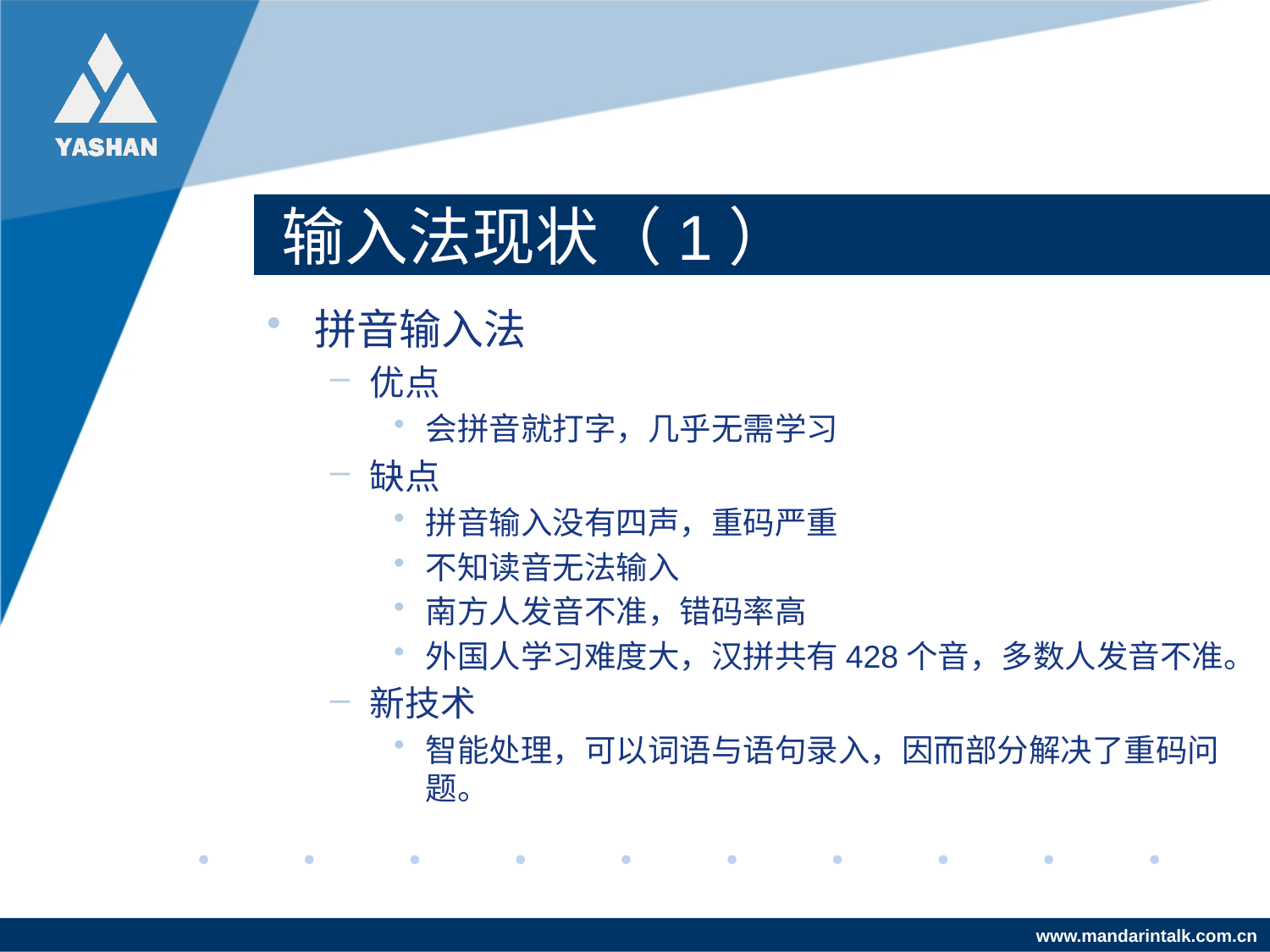

# 输入法现状（1）
拼音输入法
优点
会拼音就打字，几乎无需学习
缺点
拼音输入没有四声，重码严重
不知读音无法输入
南方人发音不准，错码率高
外国人学习难度大，汉拼共有428个音，多数人发音不准。
新技术
智能处理，可以词语与语句录入，因而部分解决了重码问题。